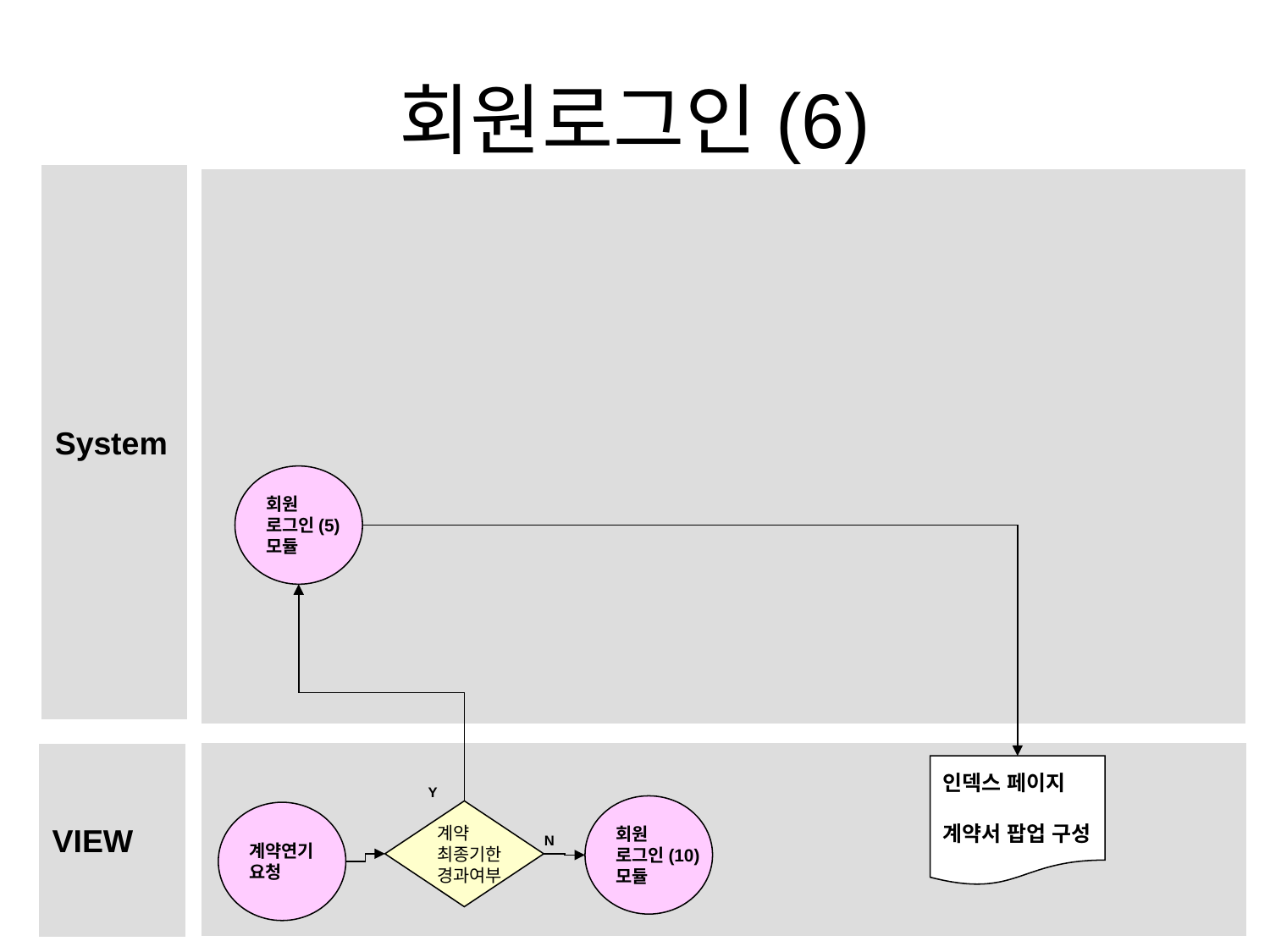

# 회원로그인(6)
System

회원
로그인(5)
모듈

VIEW
인덱스 페이지

계약서 팝업 구성
Y
회원
로그인(10)
모듈
계약
최종기한
경과여부
계약연기
요청
N